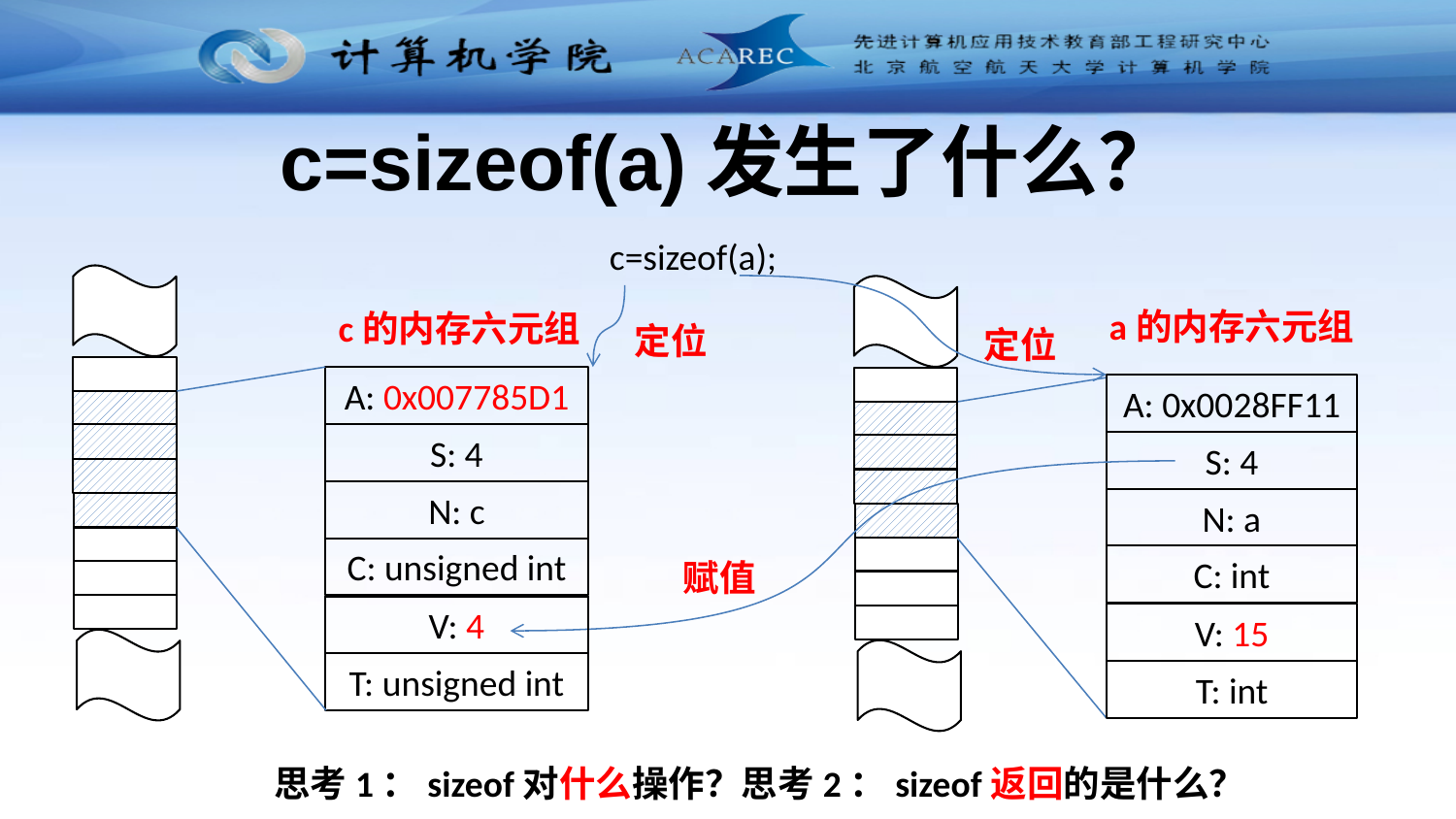

# c=sizeof(a)发生了什么？
c=sizeof(a);

a的内存六元组
c的内存六元组
定位
定位

A: 0x007785D1

A: 0x0028FF11
S: 4
N: a
C: int
V: 15
T: int

S: 4

N: c

C: unsigned int
赋值

V: 4

T: unsigned int
思考1：sizeof对什么操作？思考2：sizeof返回的是什么？